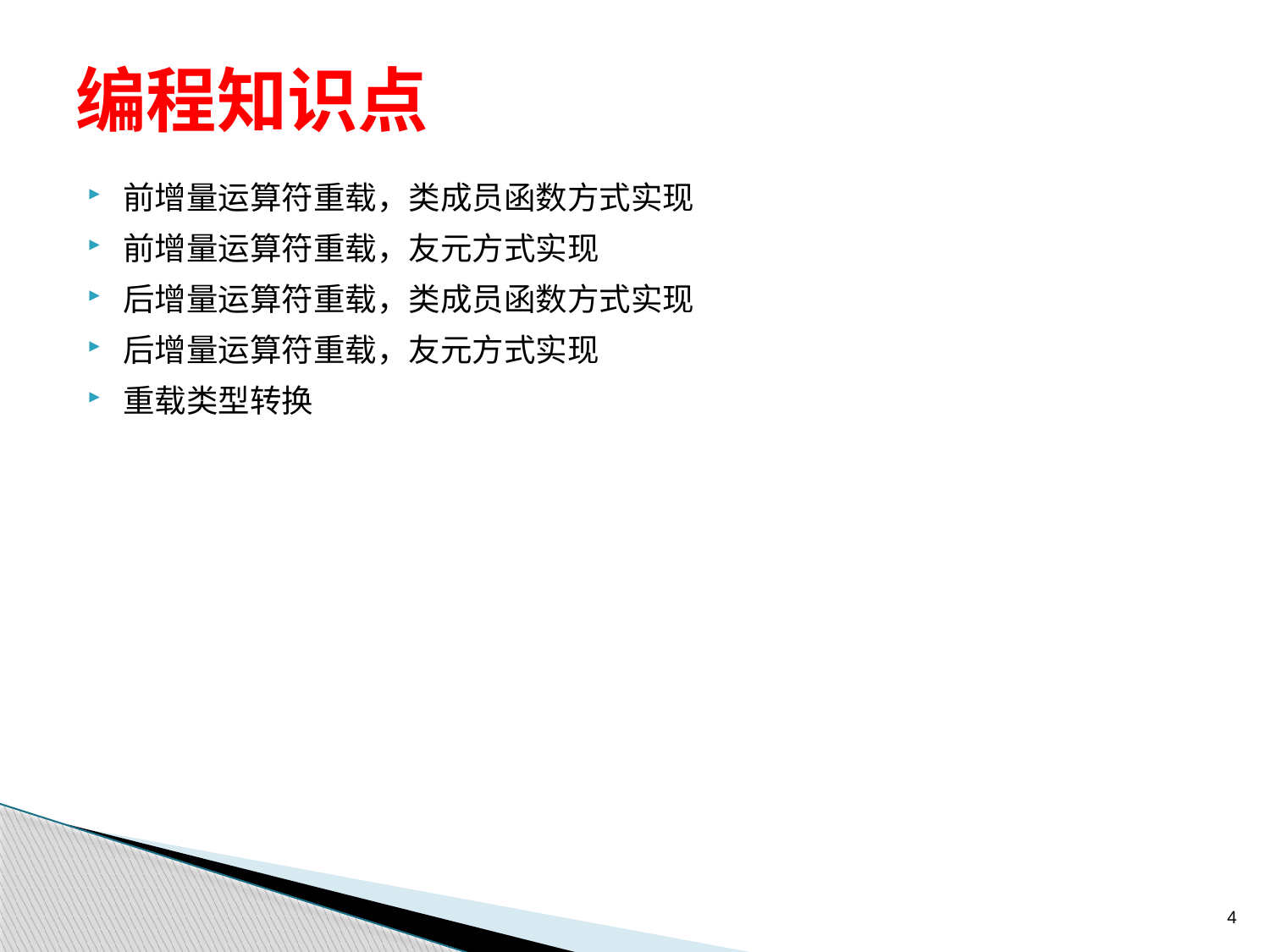

# 编程知识点
前增量运算符重载，类成员函数方式实现
前增量运算符重载，友元方式实现
后增量运算符重载，类成员函数方式实现
后增量运算符重载，友元方式实现
重载类型转换

4